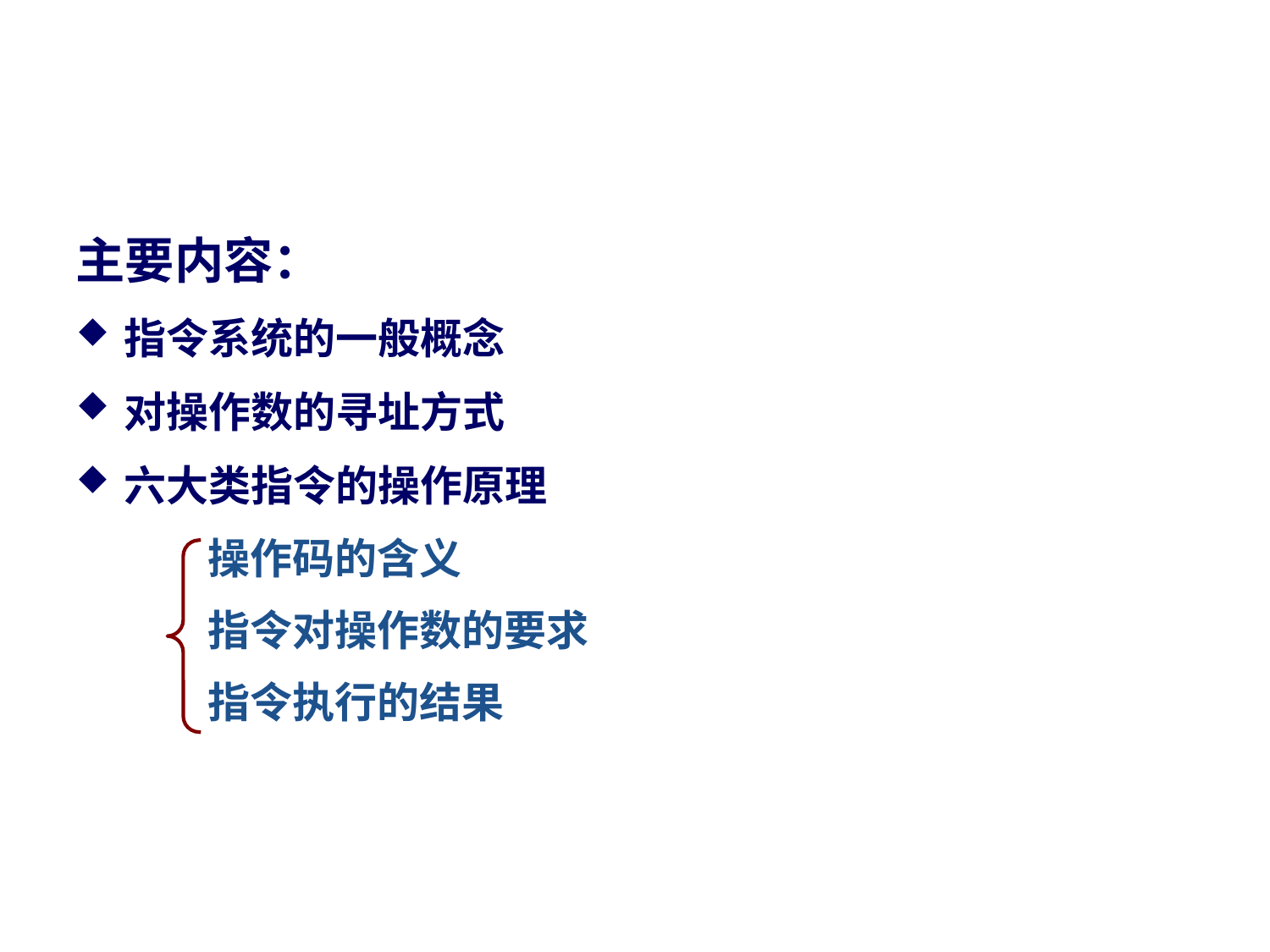

#
主要内容：
指令系统的一般概念
对操作数的寻址方式
六大类指令的操作原理

操作码的含义
指令对操作数的要求
指令执行的结果